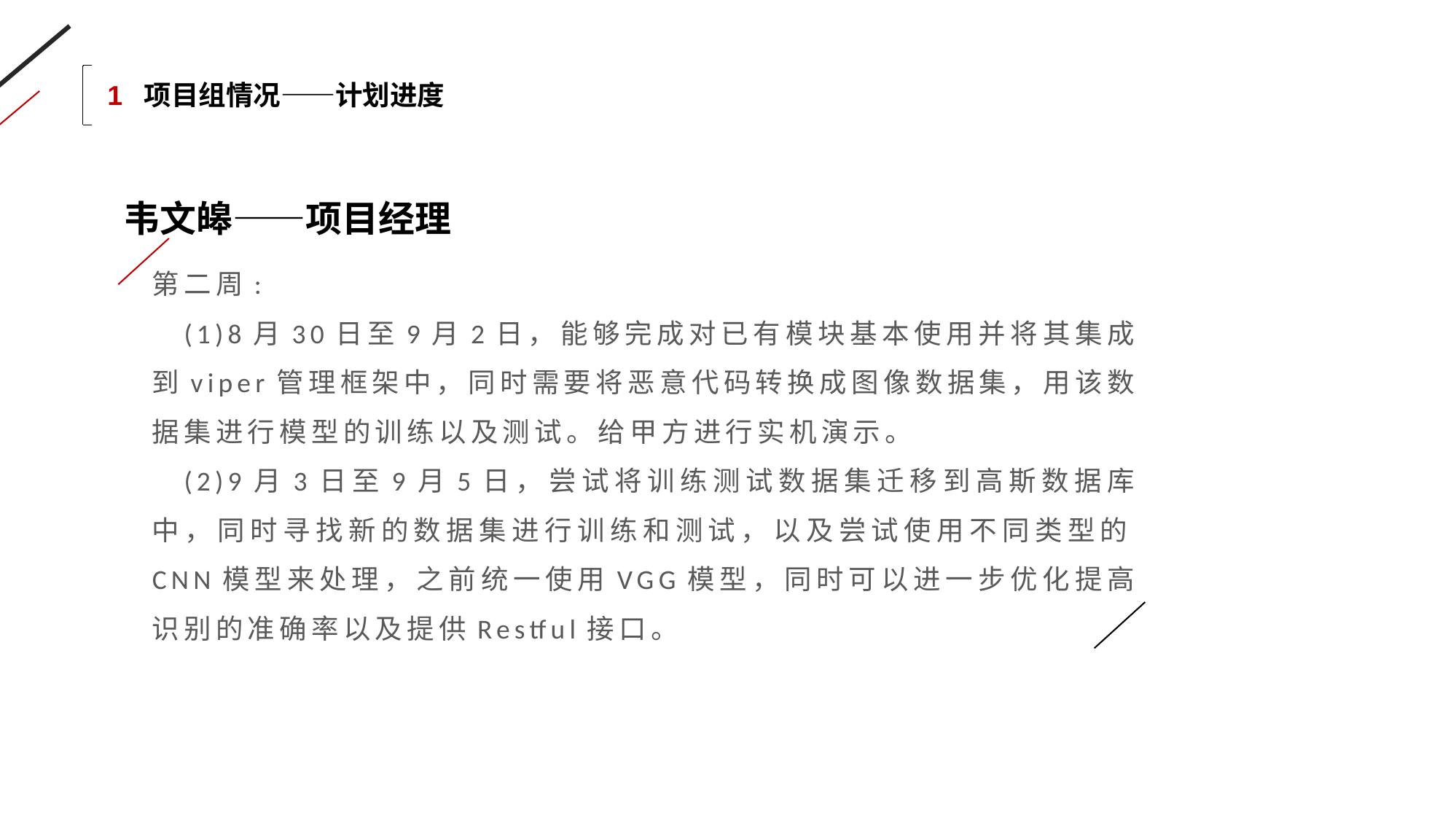

1  项目组情况——计划进度

韦文皞——项目经理

第二周:
(1)8月30日至9月2日，能够完成对已有模块基本使用并将其集成到viper管理框架中，同时需要将恶意代码转换成图像数据集，用该数据集进行模型的训练以及测试。给甲方进行实机演示。
(2)9月3日至9月5日，尝试将训练测试数据集迁移到高斯数据库中，同时寻找新的数据集进行训练和测试，以及尝试使用不同类型的CNN模型来处理，之前统一使用VGG模型，同时可以进一步优化提高识别的准确率以及提供Restful接口。